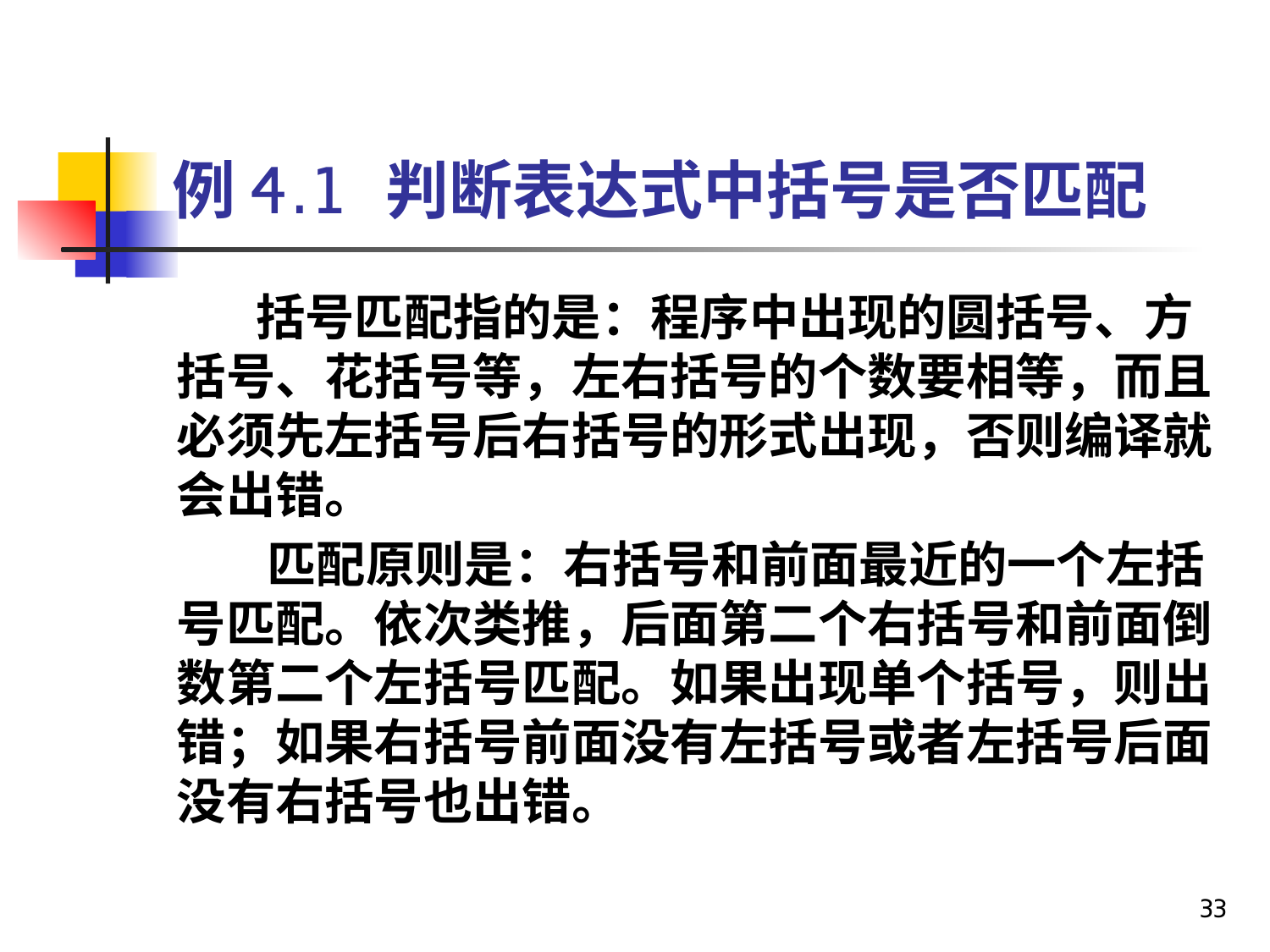

# 例4.1 判断表达式中括号是否匹配
      括号匹配指的是：程序中出现的圆括号、方括号、花括号等，左右括号的个数要相等，而且必须先左括号后右括号的形式出现，否则编译就会出错。
       匹配原则是：右括号和前面最近的一个左括号匹配。依次类推，后面第二个右括号和前面倒数第二个左括号匹配。如果出现单个括号，则出错；如果右括号前面没有左括号或者左括号后面没有右括号也出错。
33